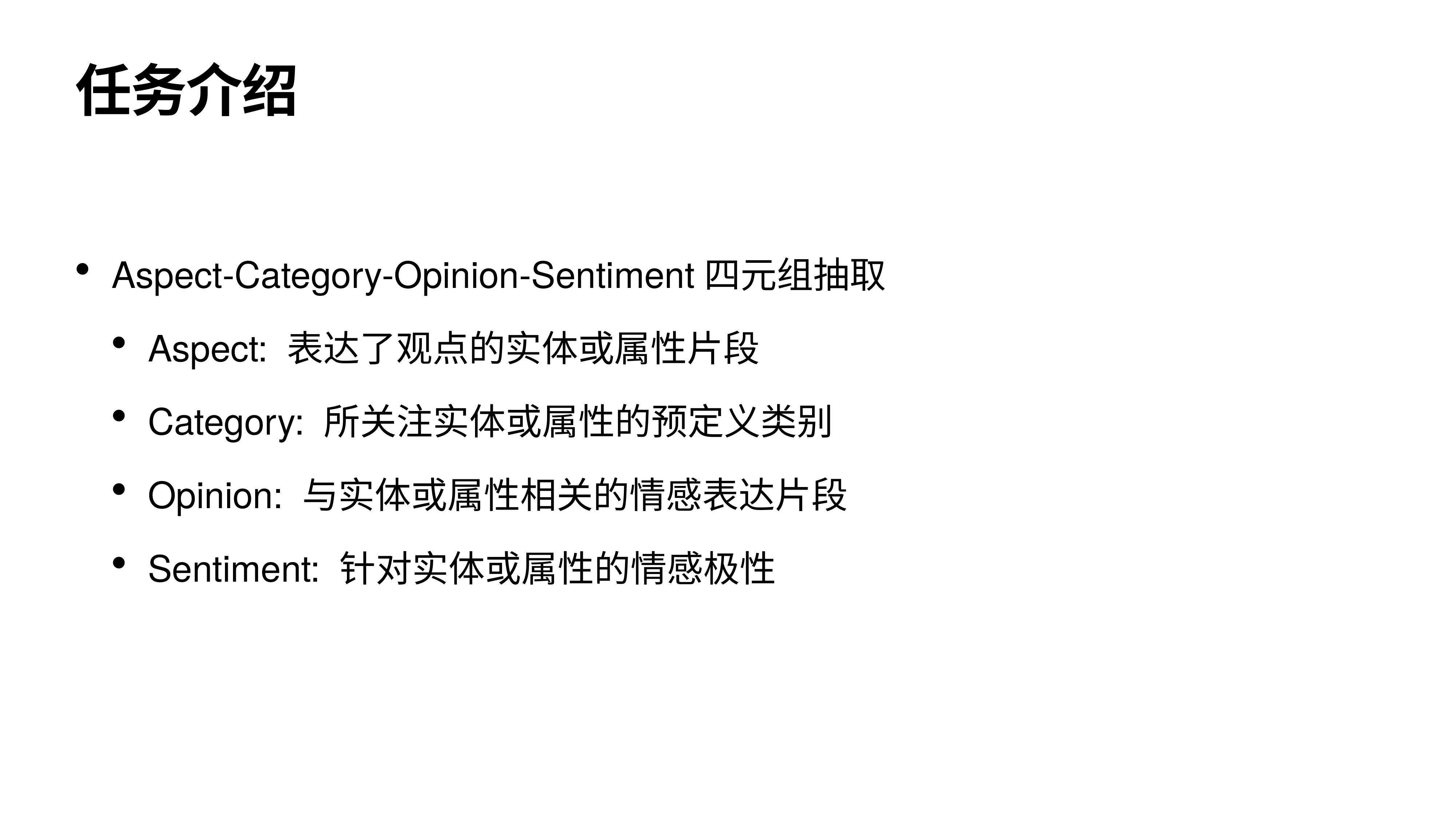

# 任务介绍

Aspect-Category-Opinion-Sentiment四元组抽取
Aspect: 表达了观点的实体或属性片段
Category: 所关注实体或属性的预定义类别
Opinion: 与实体或属性相关的情感表达片段
Sentiment: 针对实体或属性的情感极性